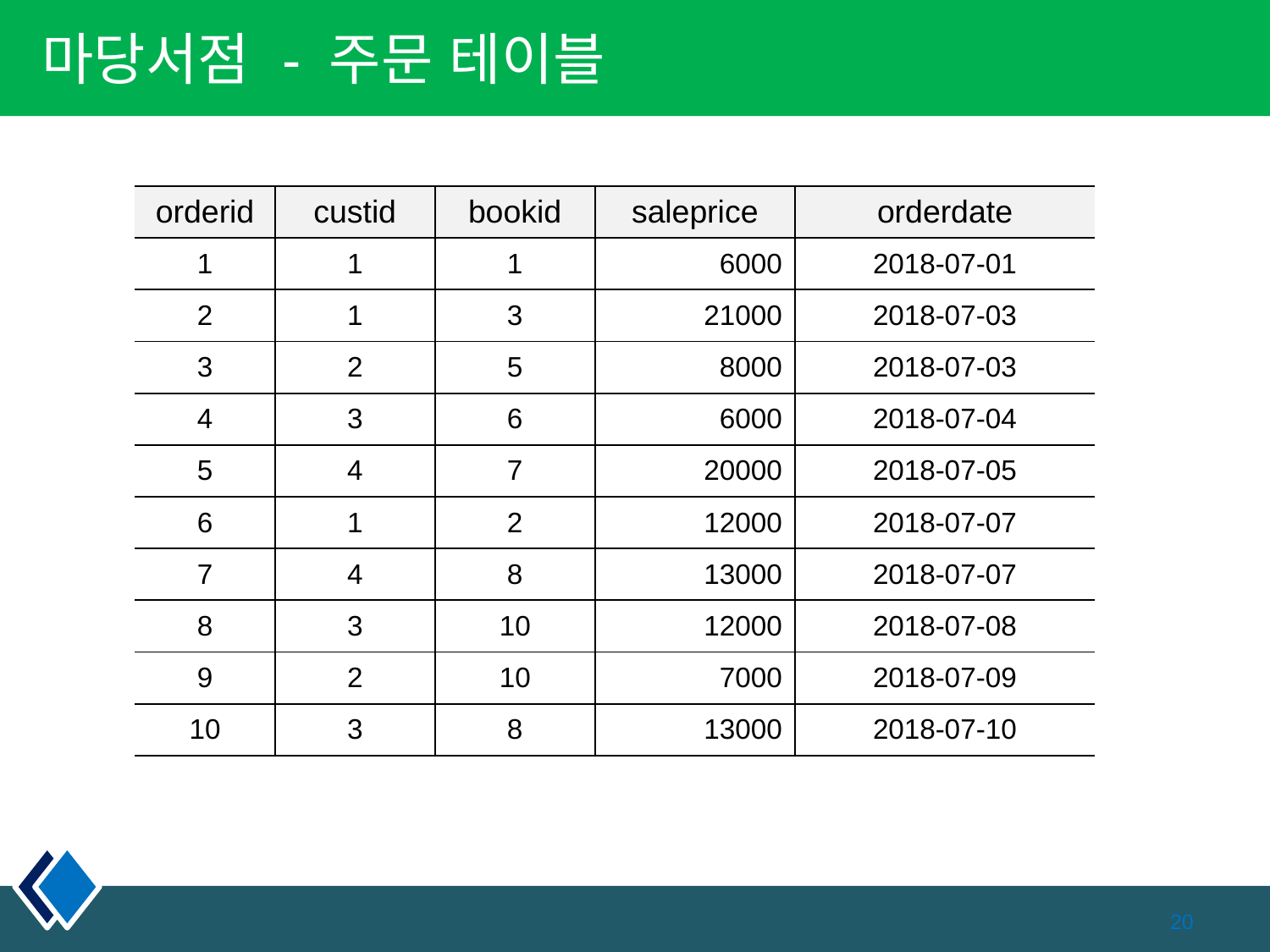

마당서점 - 주문 테이블
#
| orderid | custid | bookid | saleprice | orderdate |
| --- | --- | --- | --- | --- |
| 1 | 1 | 1 | 6000 | 2018-07-01 |
| 2 | 1 | 3 | 21000 | 2018-07-03 |
| 3 | 2 | 5 | 8000 | 2018-07-03 |
| 4 | 3 | 6 | 6000 | 2018-07-04 |
| 5 | 4 | 7 | 20000 | 2018-07-05 |
| 6 | 1 | 2 | 12000 | 2018-07-07 |
| 7 | 4 | 8 | 13000 | 2018-07-07 |
| 8 | 3 | 10 | 12000 | 2018-07-08 |
| 9 | 2 | 10 | 7000 | 2018-07-09 |
| 10 | 3 | 8 | 13000 | 2018-07-10 |
20